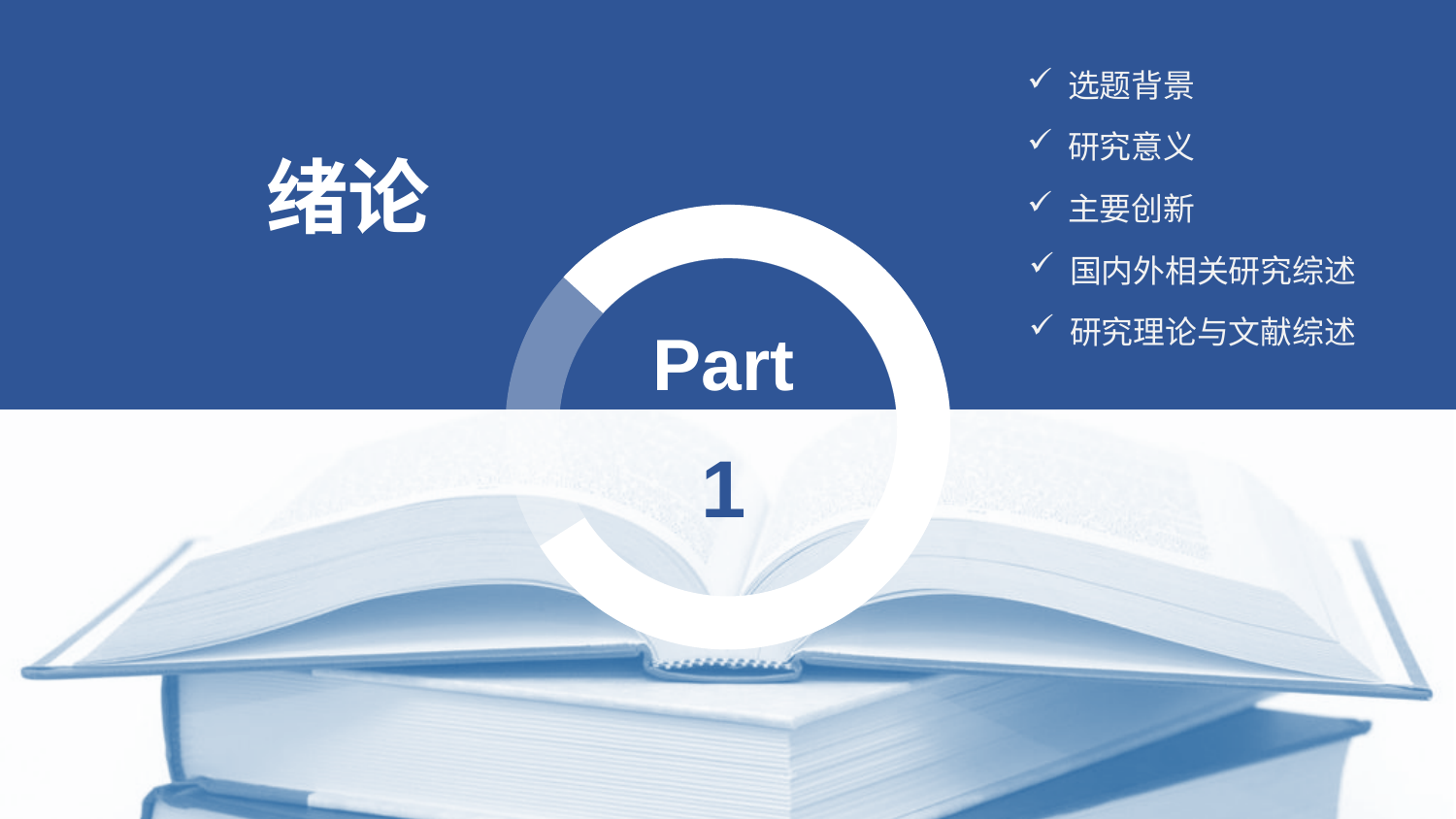

选题背景
研究意义
绪论
主要创新
国内外相关研究综述
研究理论与文献综述
延时符